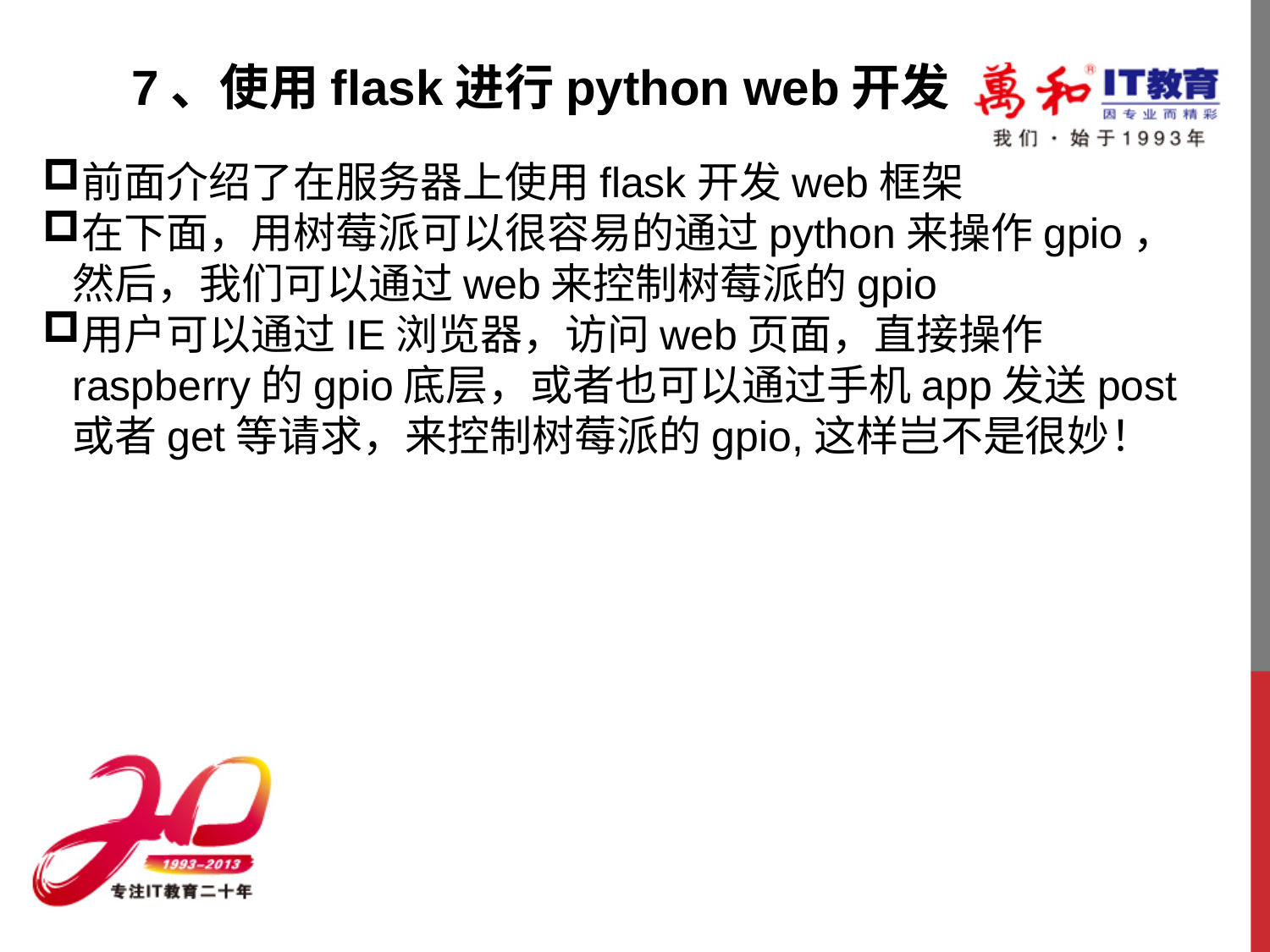

7、使用flask进行python web开发
前面介绍了在服务器上使用flask开发web框架
在下面，用树莓派可以很容易的通过python来操作gpio，然后，我们可以通过web来控制树莓派的gpio
用户可以通过IE浏览器，访问web页面，直接操作raspberry的gpio底层，或者也可以通过手机app发送post或者get等请求，来控制树莓派的gpio,这样岂不是很妙！